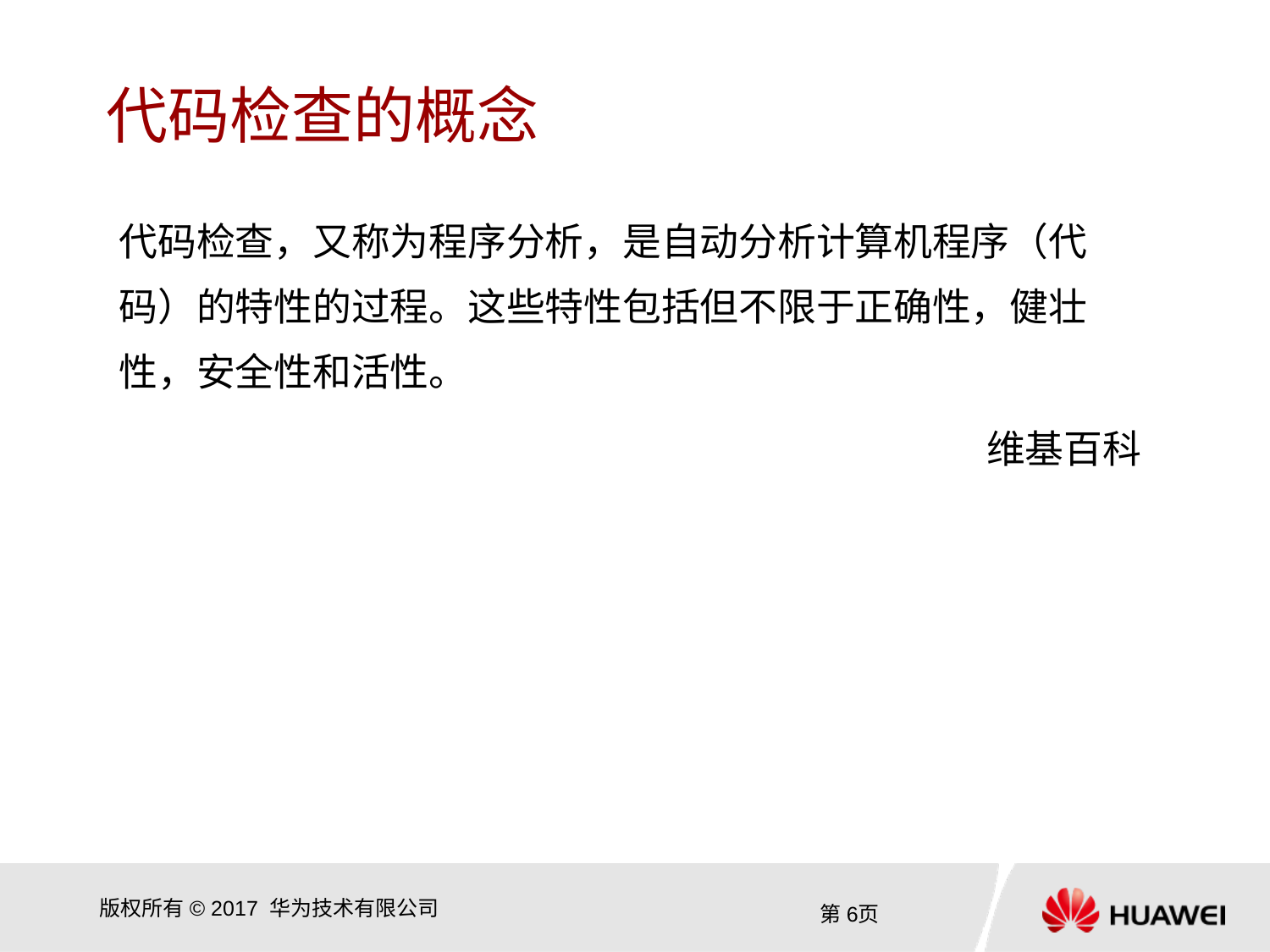

# 代码检查的概念

代码检查，又称为程序分析，是自动分析计算机程序（代码）的特性的过程。这些特性包括但不限于正确性，健壮性，安全性和活性。
维基百科